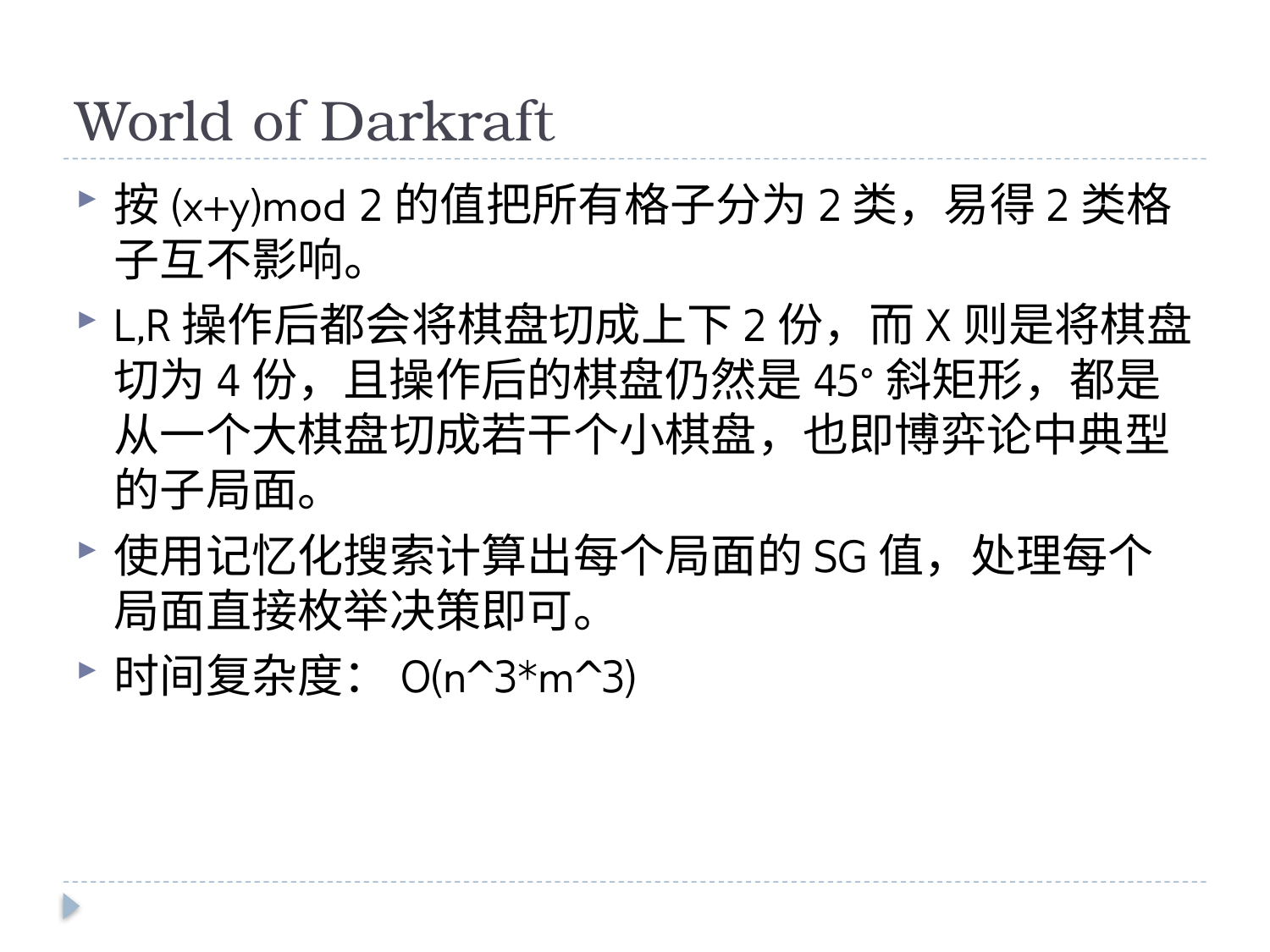

# World of Darkraft
按(x+y)mod 2的值把所有格子分为2类，易得2类格子互不影响。
L,R操作后都会将棋盘切成上下2份，而X则是将棋盘切为4份，且操作后的棋盘仍然是45°斜矩形，都是从一个大棋盘切成若干个小棋盘，也即博弈论中典型的子局面。
使用记忆化搜索计算出每个局面的SG值，处理每个局面直接枚举决策即可。
时间复杂度：O(n^3*m^3)